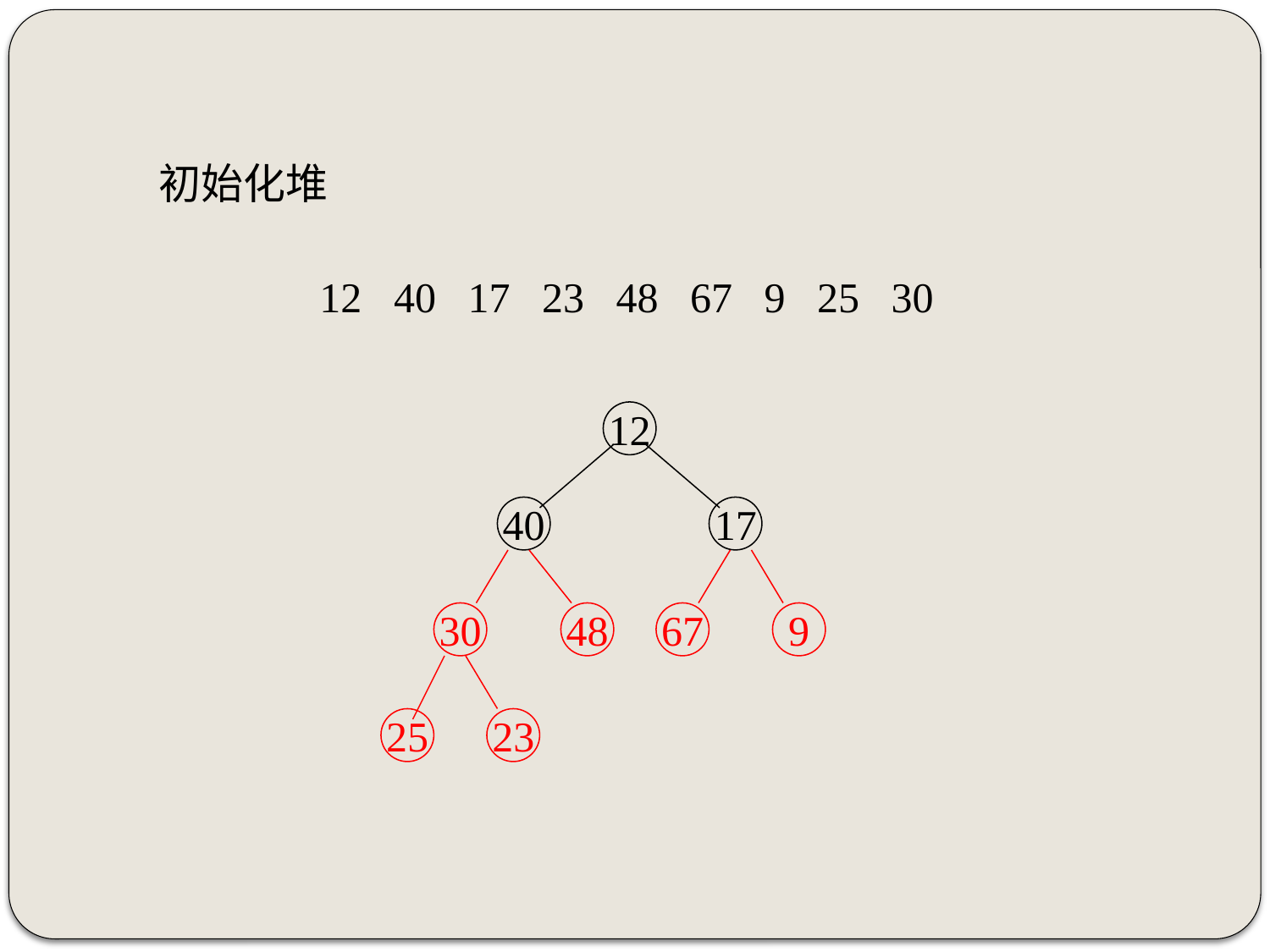

初始化堆
12   40   17   23   48   67   9   25   30
12

40
17

30
48
67
9

25
23